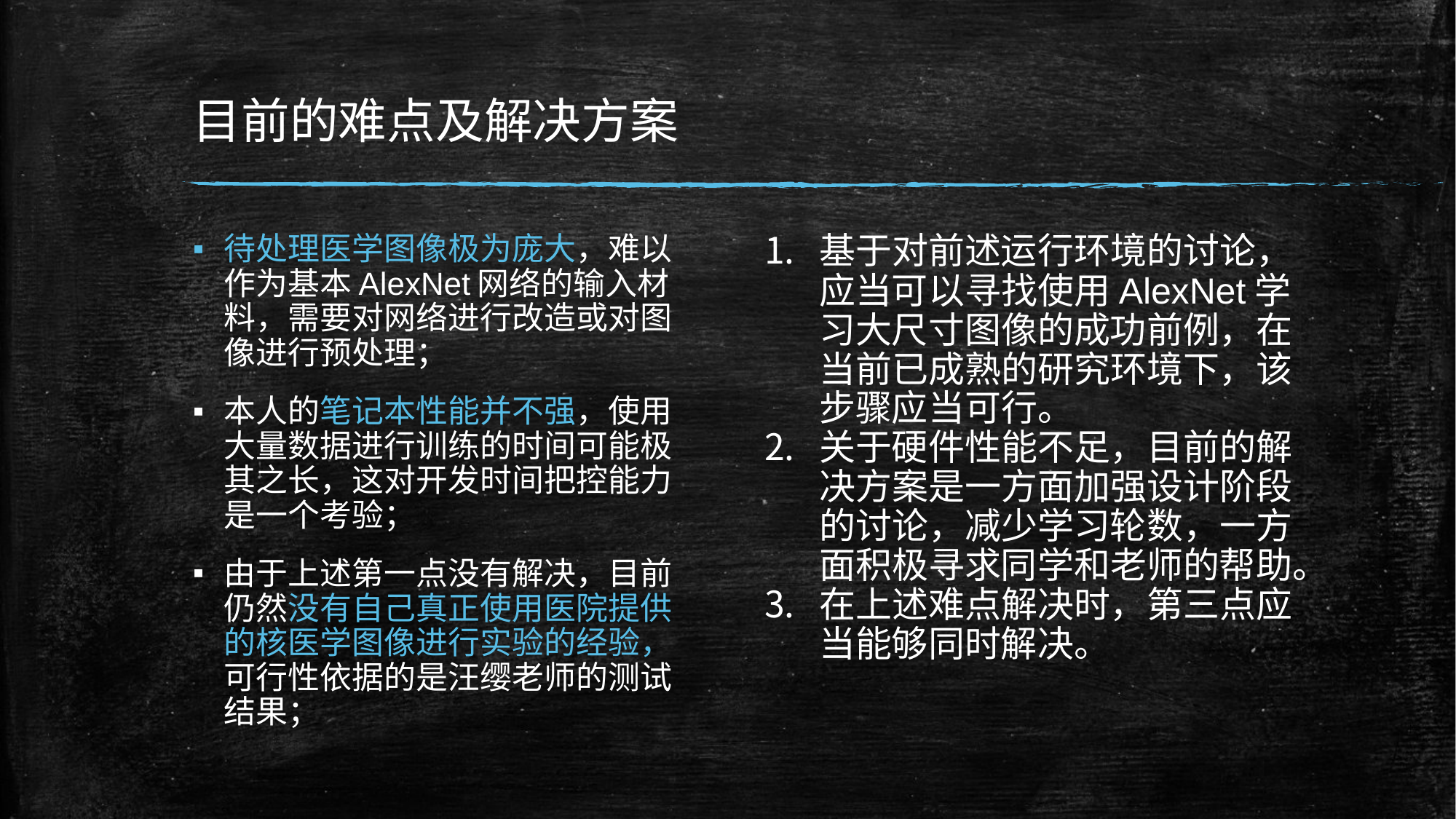

# 目前的难点及解决方案
待处理医学图像极为庞大，难以作为基本AlexNet网络的输入材料，需要对网络进行改造或对图像进行预处理；
本人的笔记本性能并不强，使用大量数据进行训练的时间可能极其之长，这对开发时间把控能力是一个考验；
由于上述第一点没有解决，目前仍然没有自己真正使用医院提供的核医学图像进行实验的经验，可行性依据的是汪缨老师的测试结果；
基于对前述运行环境的讨论，应当可以寻找使用AlexNet学习大尺寸图像的成功前例，在当前已成熟的研究环境下，该步骤应当可行。
关于硬件性能不足，目前的解决方案是一方面加强设计阶段的讨论，减少学习轮数，一方面积极寻求同学和老师的帮助。
在上述难点解决时，第三点应当能够同时解决。